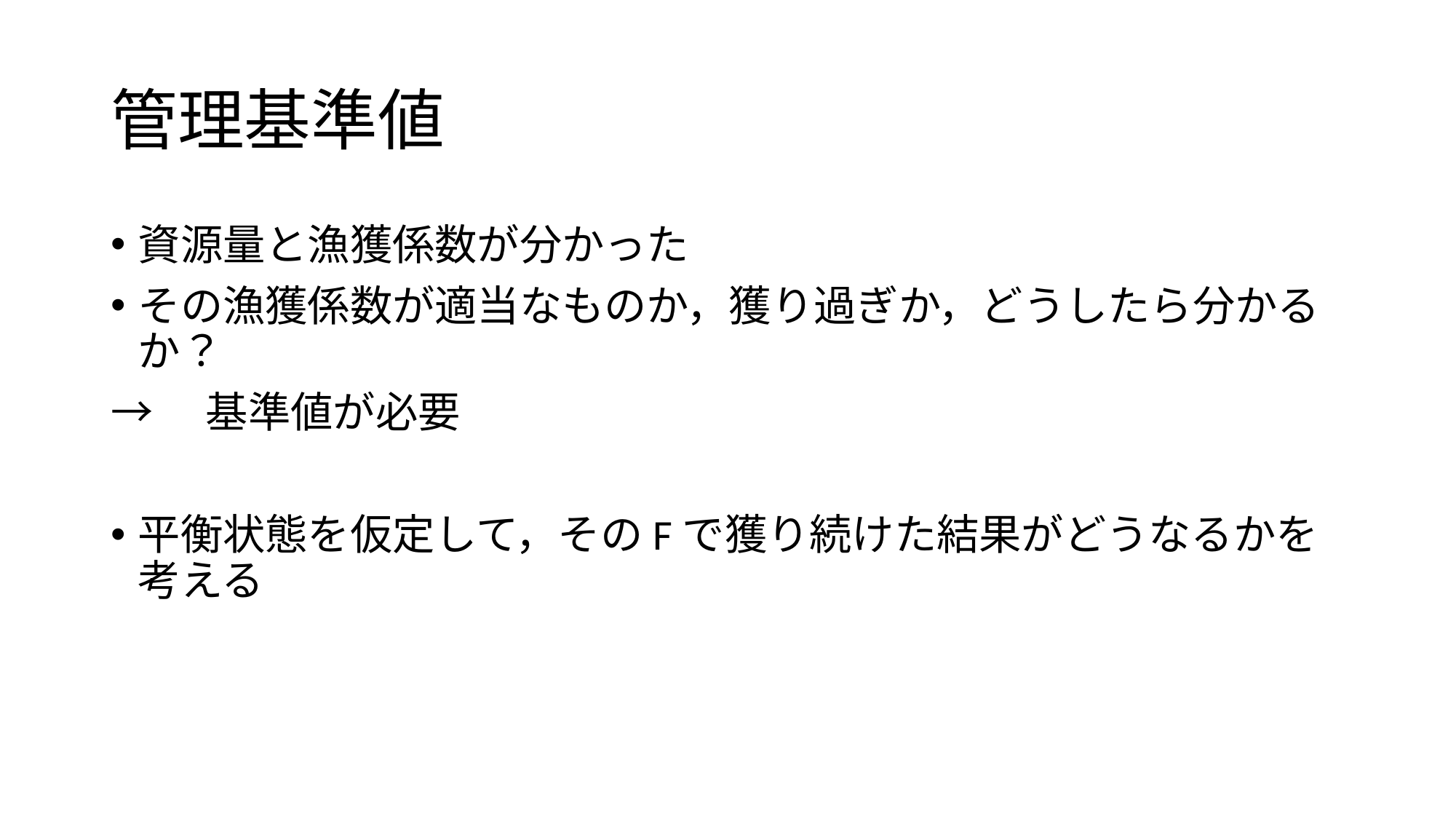

# 管理基準値
資源量と漁獲係数が分かった
その漁獲係数が適当なものか，獲り過ぎか，どうしたら分かるか？
→　基準値が必要

平衡状態を仮定して，そのFで獲り続けた結果がどうなるかを考える